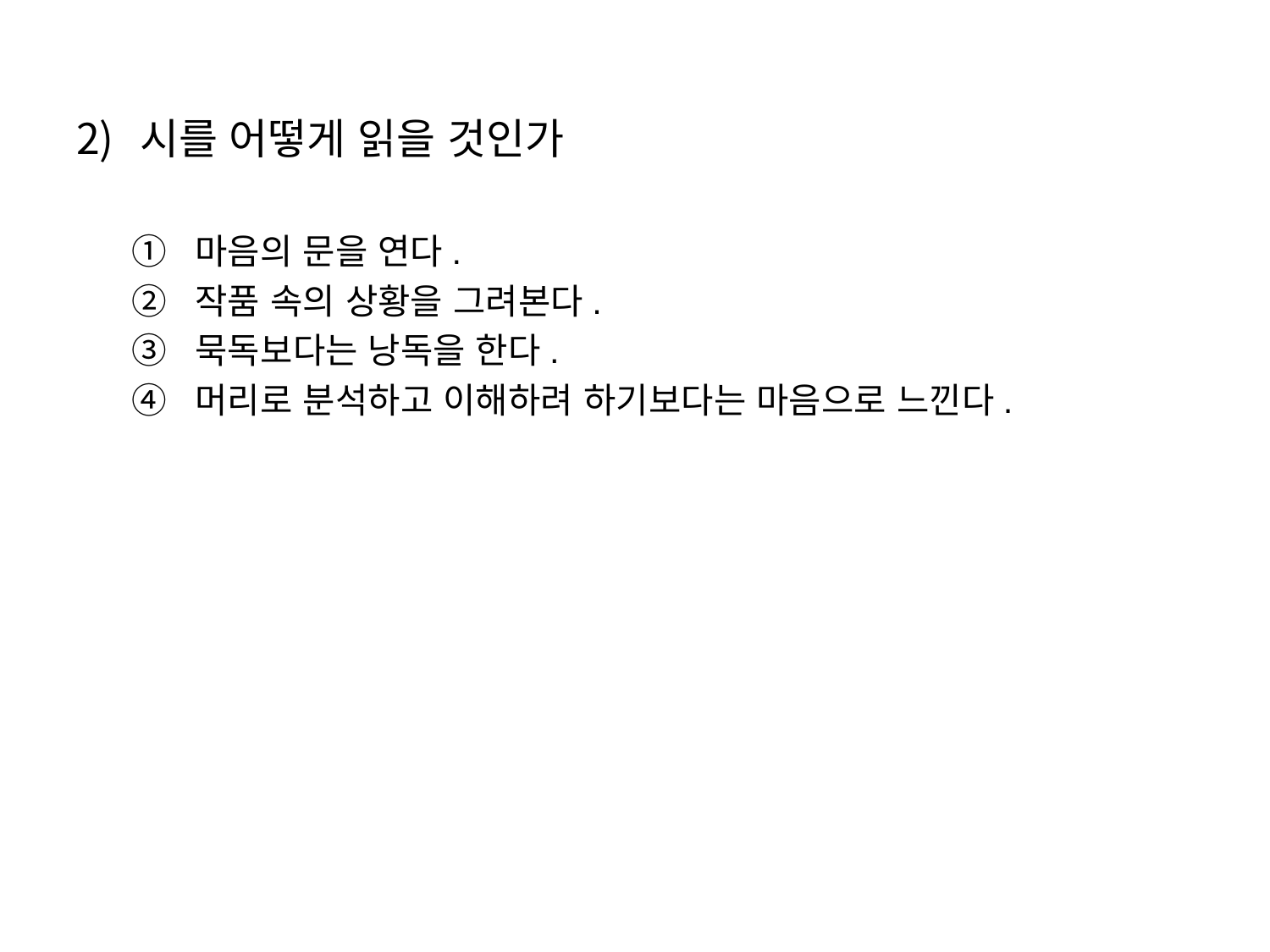

시를 어떻게 읽을 것인가

마음의 문을 연다.
작품 속의 상황을 그려본다.
묵독보다는 낭독을 한다.
머리로 분석하고 이해하려 하기보다는 마음으로 느낀다.